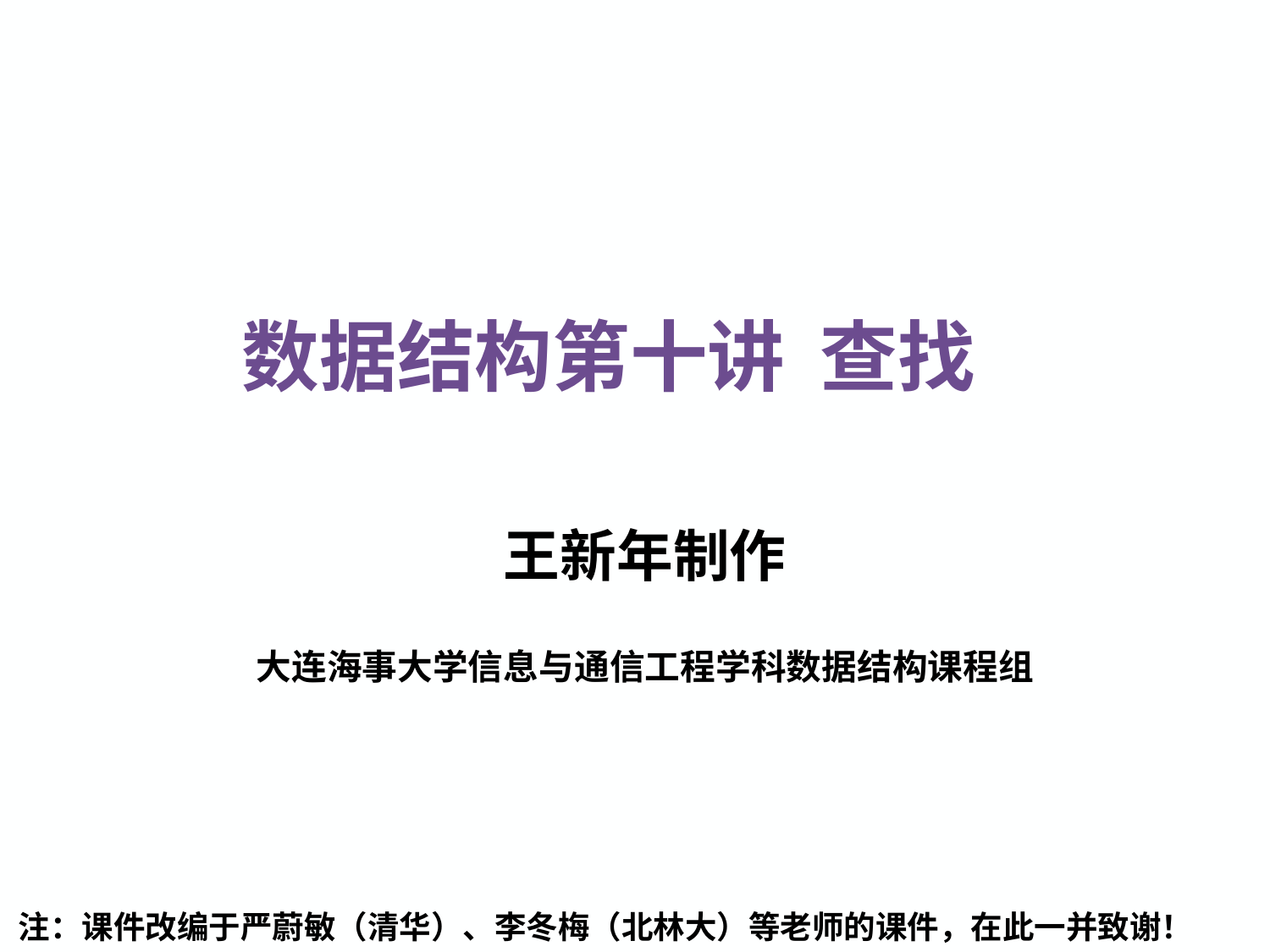

数据结构第十讲  查找
王新年制作

大连海事大学信息与通信工程学科数据结构课程组

注：课件改编于严蔚敏（清华）、李冬梅（北林大）等老师的课件，在此一并致谢！